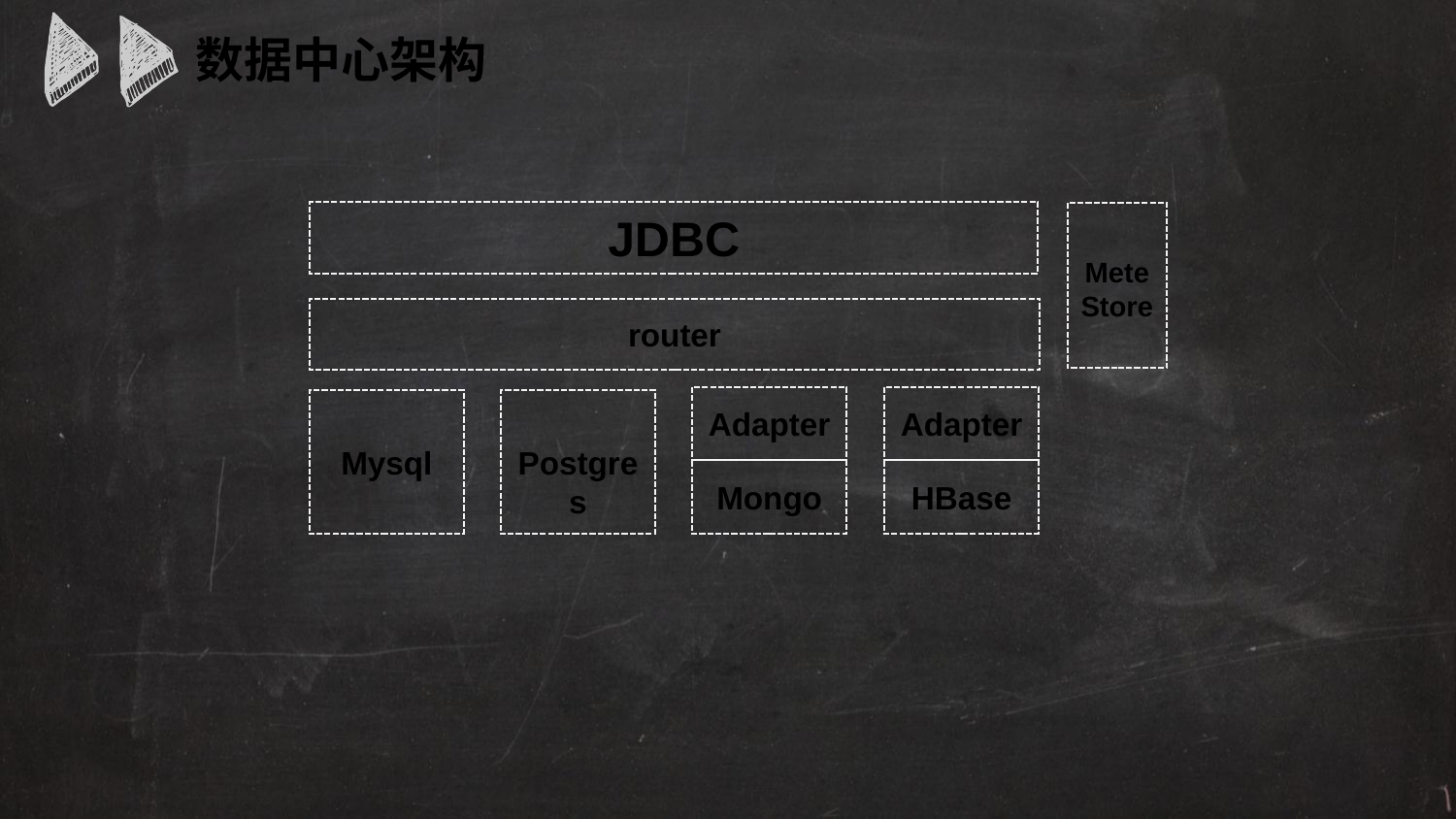

数据中心架构

JDBC

Mete
Store

router

Adapter
Adapter
Mysql
Postgres

Mongo
HBase